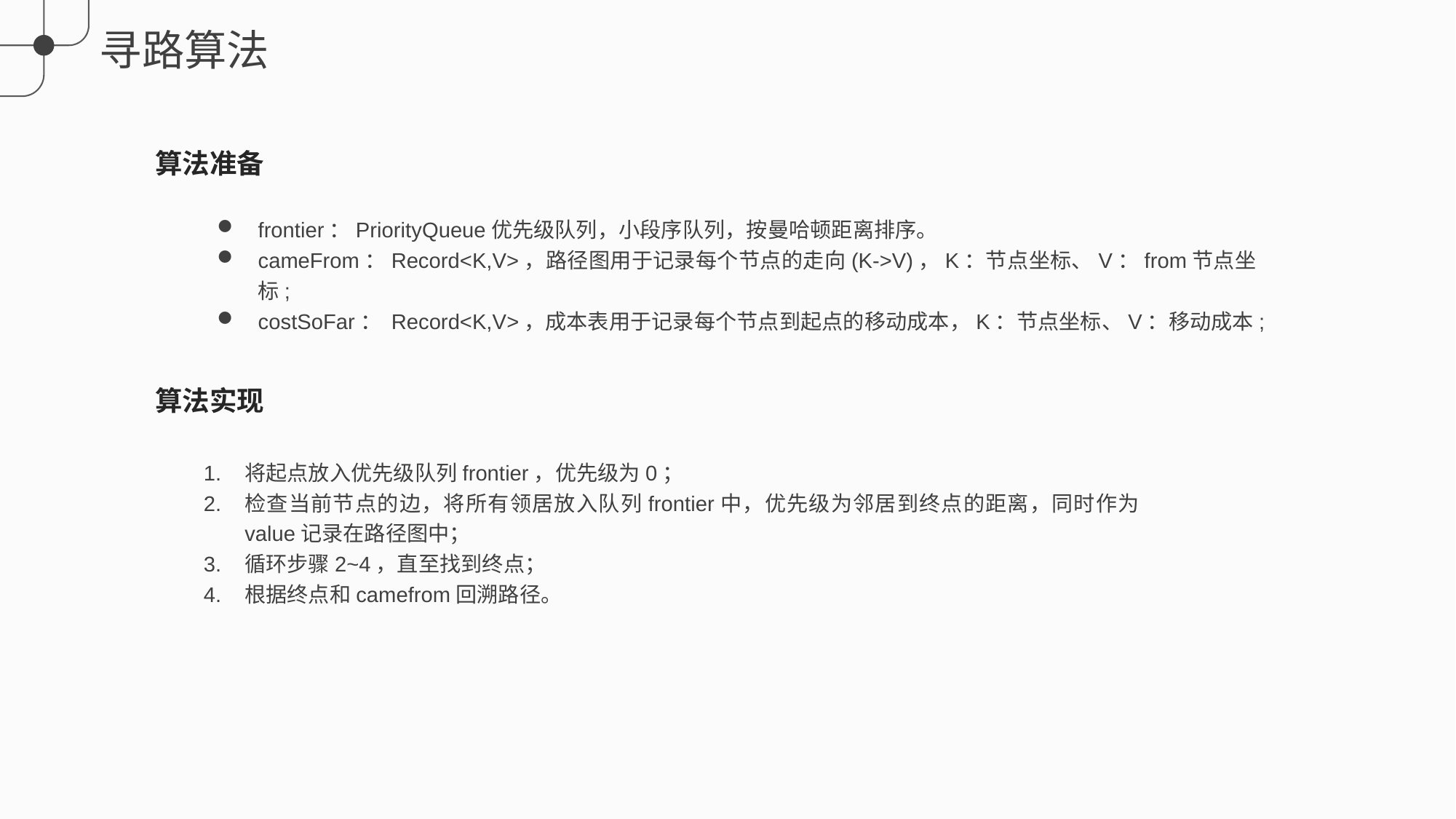

算法准备
frontier：PriorityQueue优先级队列，小段序队列，按曼哈顿距离排序。
cameFrom：Record<K,V>，路径图用于记录每个节点的走向(K->V)，K：节点坐标、V：from节点坐标;
costSoFar： Record<K,V>，成本表用于记录每个节点到起点的移动成本，K：节点坐标、V：移动成本;
算法实现
将起点放入优先级队列frontier，优先级为0；
检查当前节点的边，将所有领居放入队列frontier中，优先级为邻居到终点的距离，同时作为value记录在路径图中；
循环步骤2~4，直至找到终点；
根据终点和camefrom回溯路径。